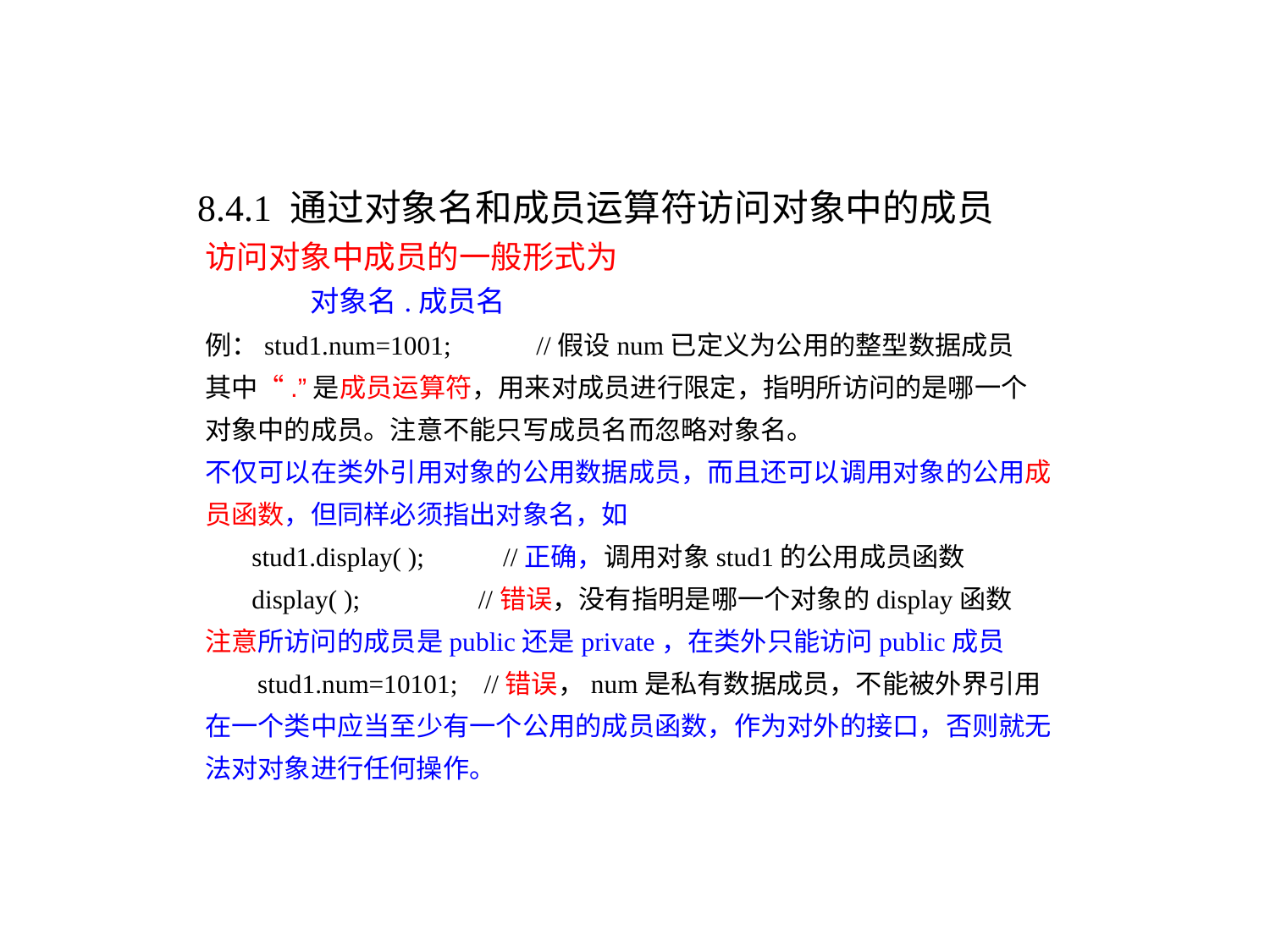

8.4.1 通过对象名和成员运算符访问对象中的成员
访问对象中成员的一般形式为
               对象名.成员名
例：stud1.num=1001;             //假设num已定义为公用的整型数据成员
其中“.”是成员运算符，用来对成员进行限定，指明所访问的是哪一个对象中的成员。注意不能只写成员名而忽略对象名。
不仅可以在类外引用对象的公用数据成员，而且还可以调用对象的公用成员函数，但同样必须指出对象名，如
stud1.display( );            //正确，调用对象stud1的公用成员函数
display( );                  //错误，没有指明是哪一个对象的display函数
注意所访问的成员是public还是private，在类外只能访问public成员
        stud1.num=10101;    //错误，num是私有数据成员，不能被外界引用
在一个类中应当至少有一个公用的成员函数，作为对外的接口，否则就无法对对象进行任何操作。